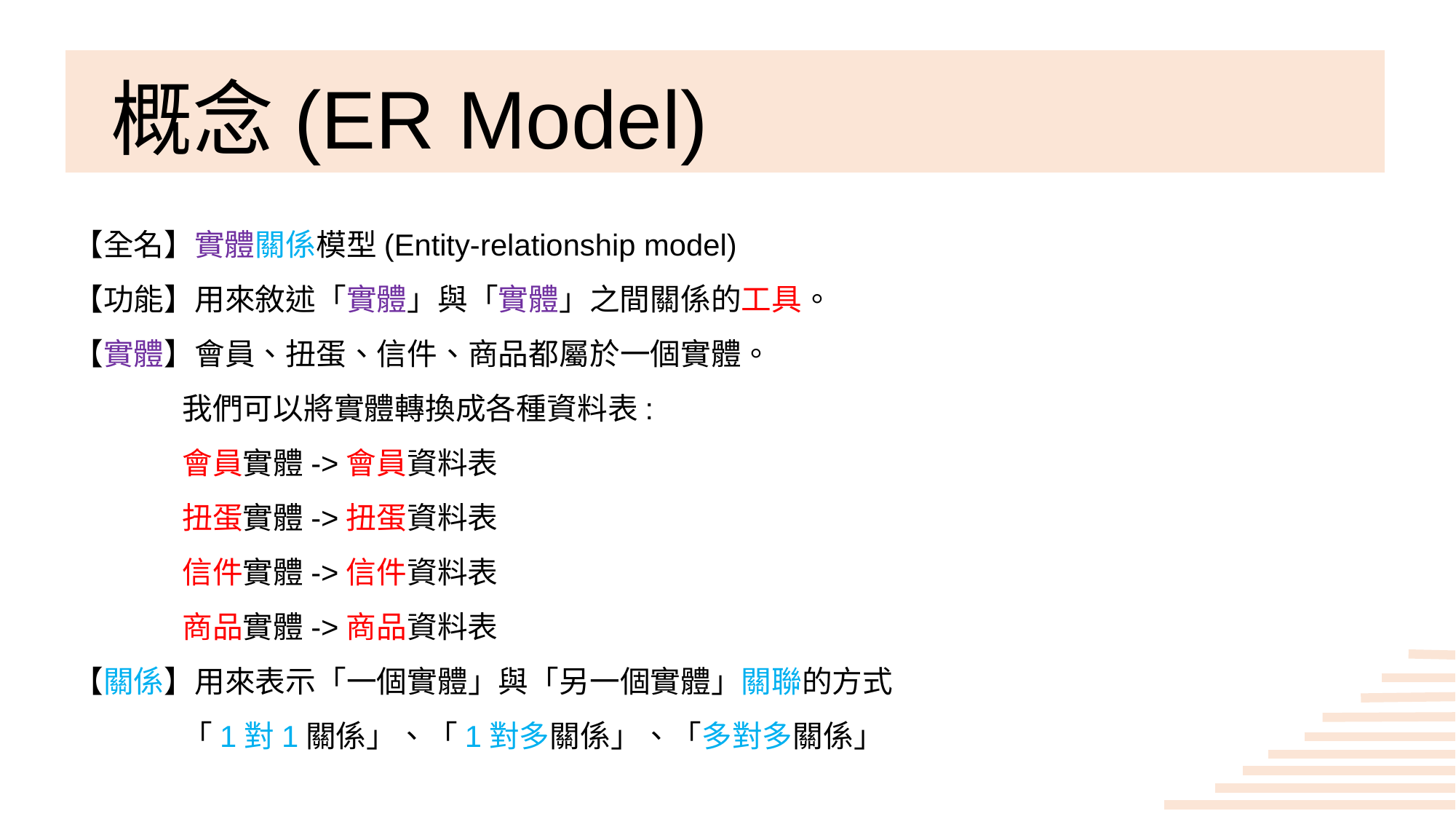

# 概念(ER Model)
【全名】實體關係模型(Entity-relationship model)
【功能】用來敘述「實體」與「實體」之間關係的工具。
【實體】會員、扭蛋、信件、商品都屬於一個實體。
	我們可以將實體轉換成各種資料表:
	會員實體->會員資料表
扭蛋實體->扭蛋資料表
信件實體->信件資料表
商品實體->商品資料表
【關係】用來表示「一個實體」與「另一個實體」關聯的方式
	「1對1關係」、「1對多關係」、「多對多關係」